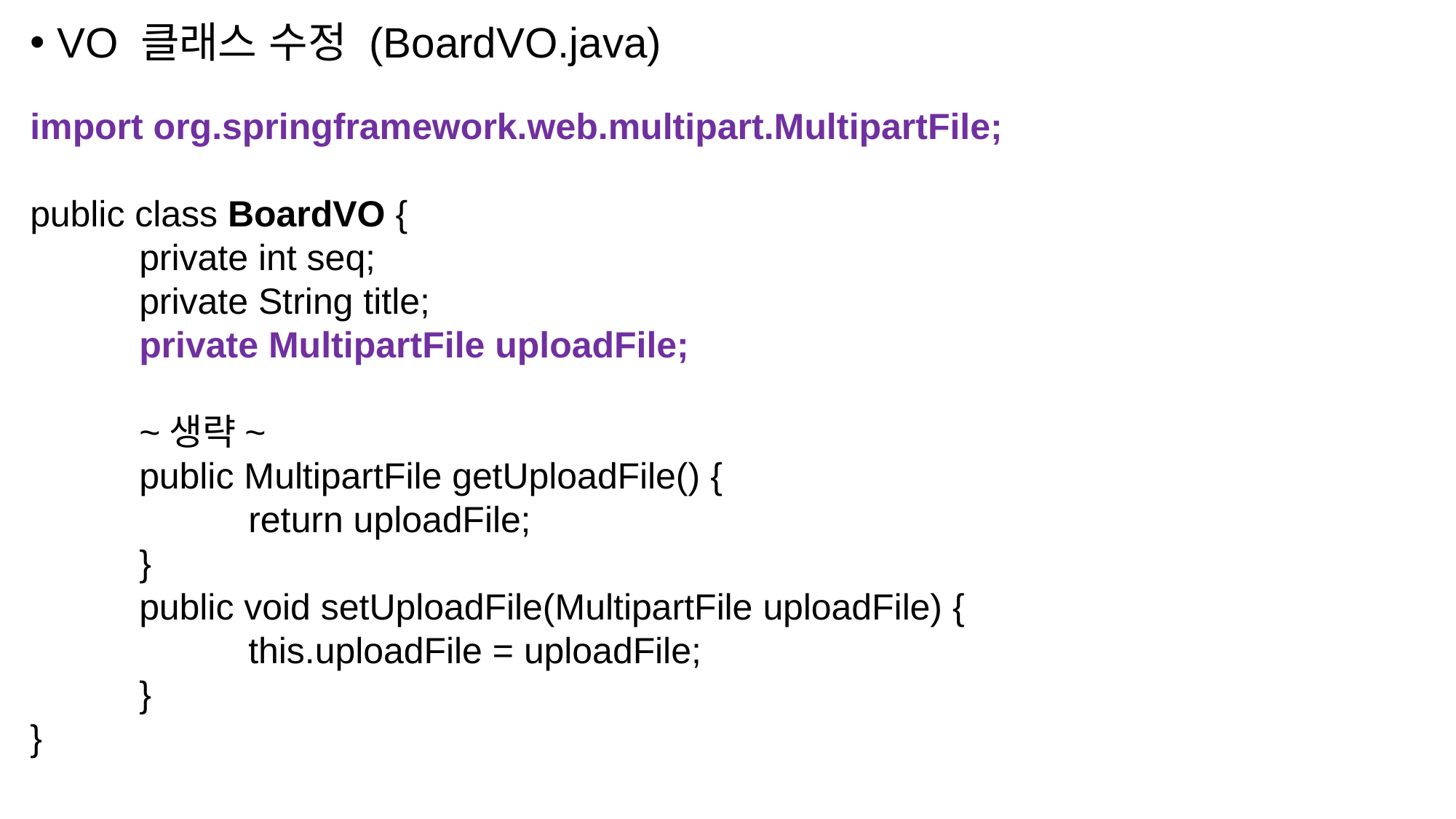

VO 클래스 수정 (BoardVO.java)
import org.springframework.web.multipart.MultipartFile;

public class BoardVO {
    	private int seq;
    	private String title;
	private MultipartFile uploadFile;

    	~생략~
	public MultipartFile getUploadFile() {
        		return uploadFile;
    	}
    	public void setUploadFile(MultipartFile uploadFile) {
        		this.uploadFile = uploadFile;
    	}
}